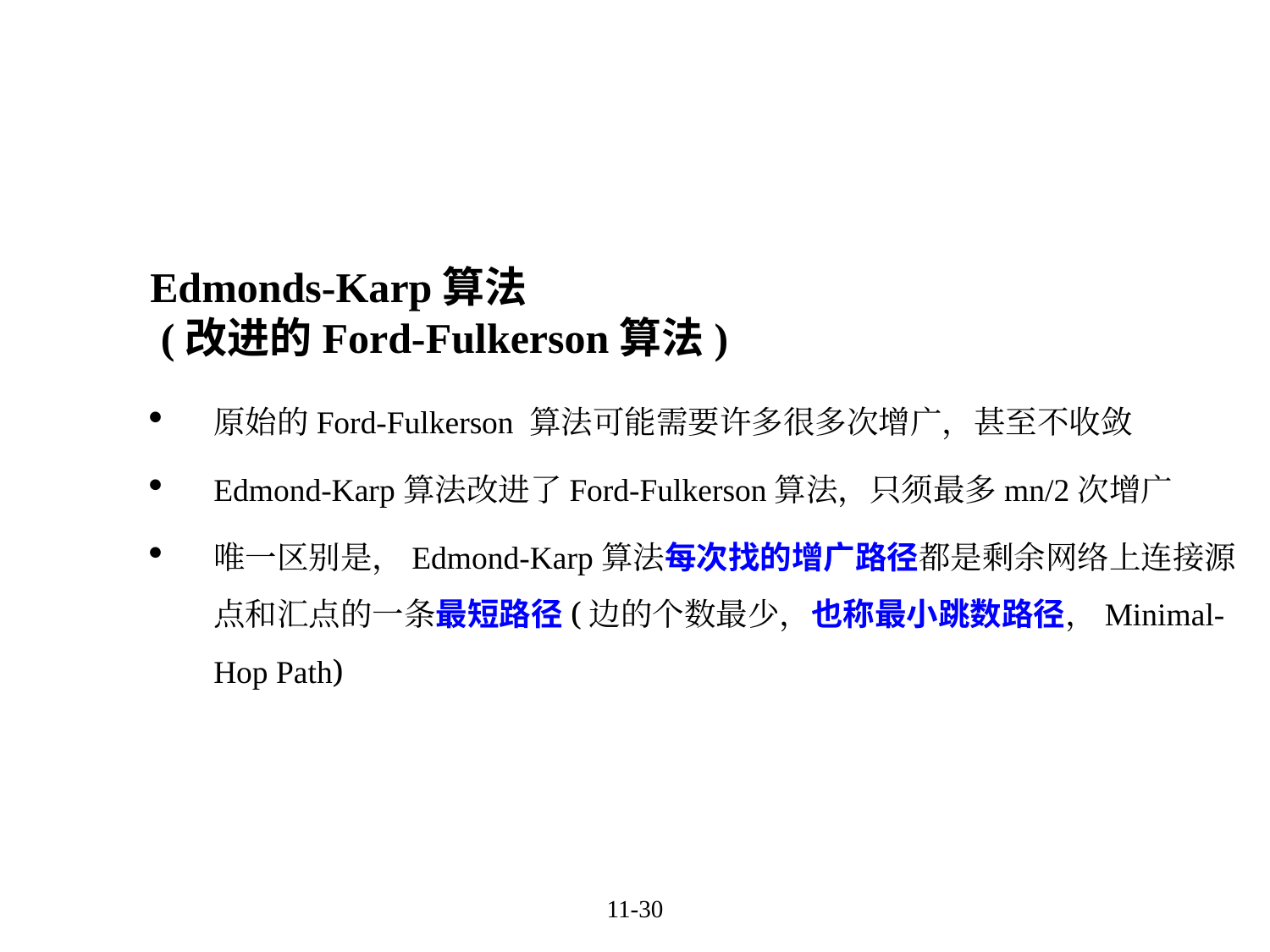

Edmonds-Karp算法
 (改进的Ford-Fulkerson算法)
原始的Ford-Fulkerson 算法可能需要许多很多次增广，甚至不收敛
Edmond-Karp算法改进了Ford-Fulkerson算法，只须最多mn/2次增广
唯一区别是，Edmond-Karp算法每次找的增广路径都是剩余网络上连接源点和汇点的一条最短路径(边的个数最少，也称最小跳数路径，Minimal-Hop Path)
11-30